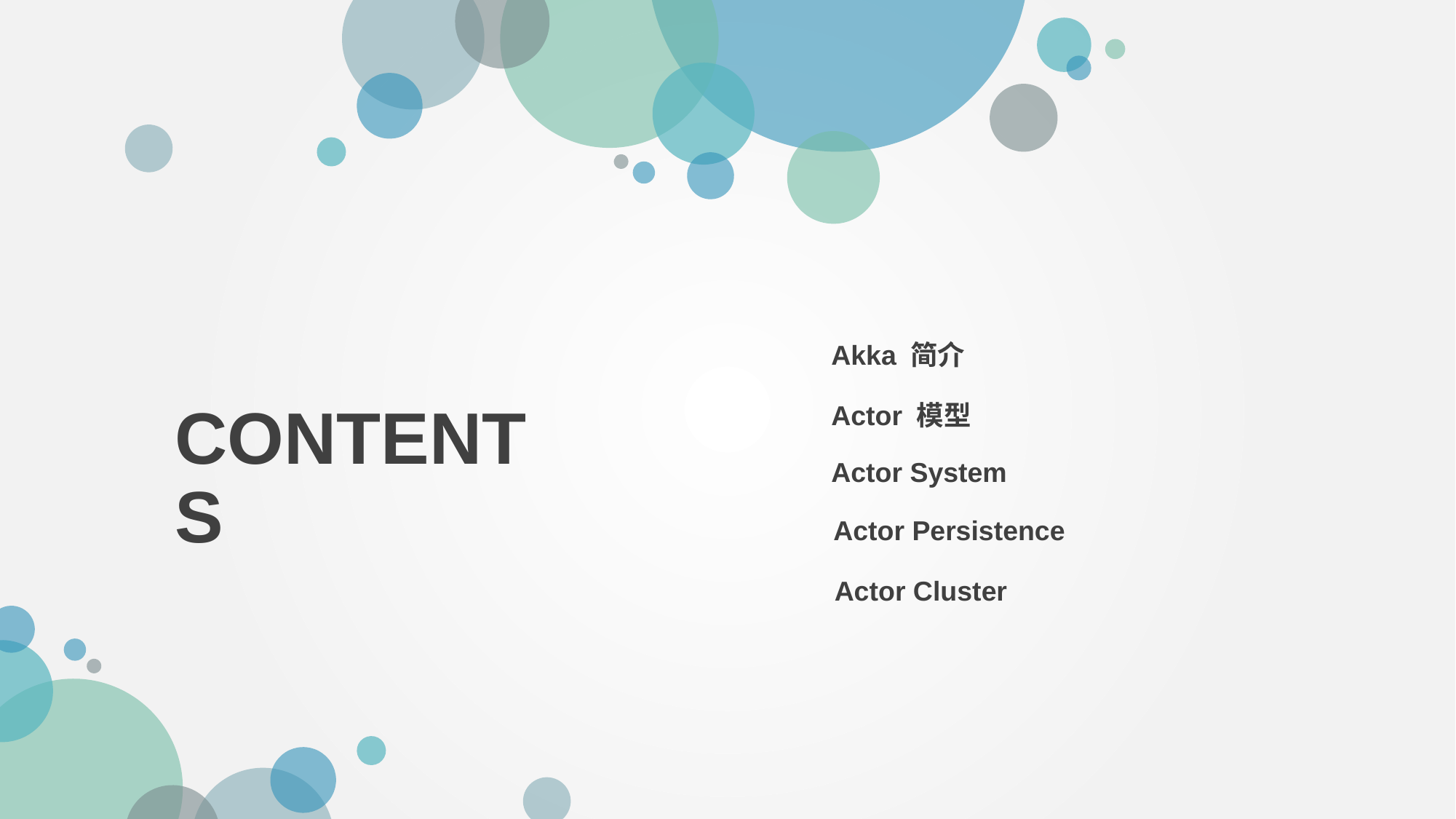

Akka 简介
Actor 模型
CONTENTS
Actor System
Actor Persistence
Actor Cluster